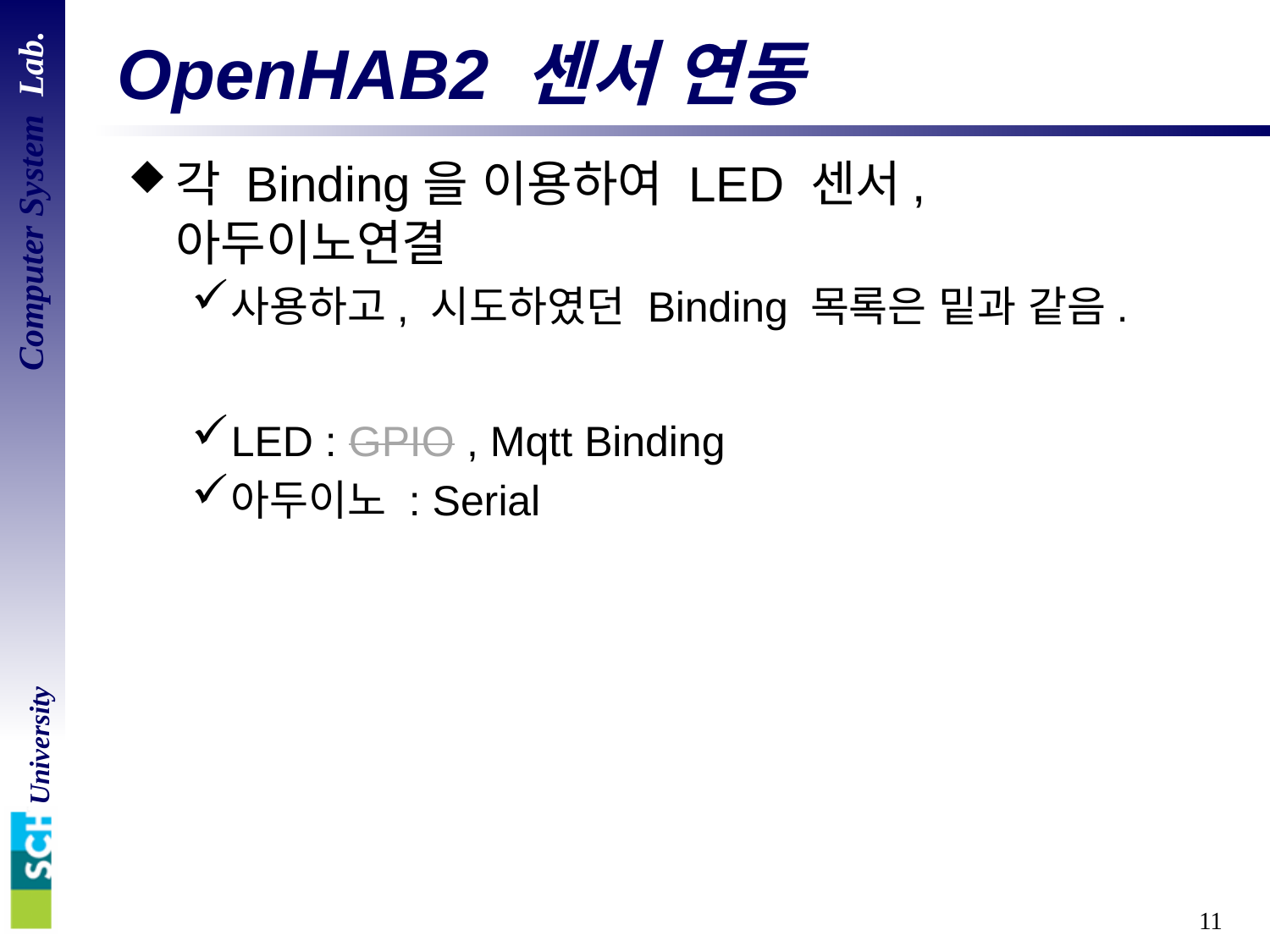

# OpenHAB2 센서 연동

각 Binding을 이용하여 LED 센서, 아두이노연결
사용하고, 시도하였던 Binding 목록은 밑과 같음.

LED : GPIO , Mqtt Binding
아두이노 : Serial